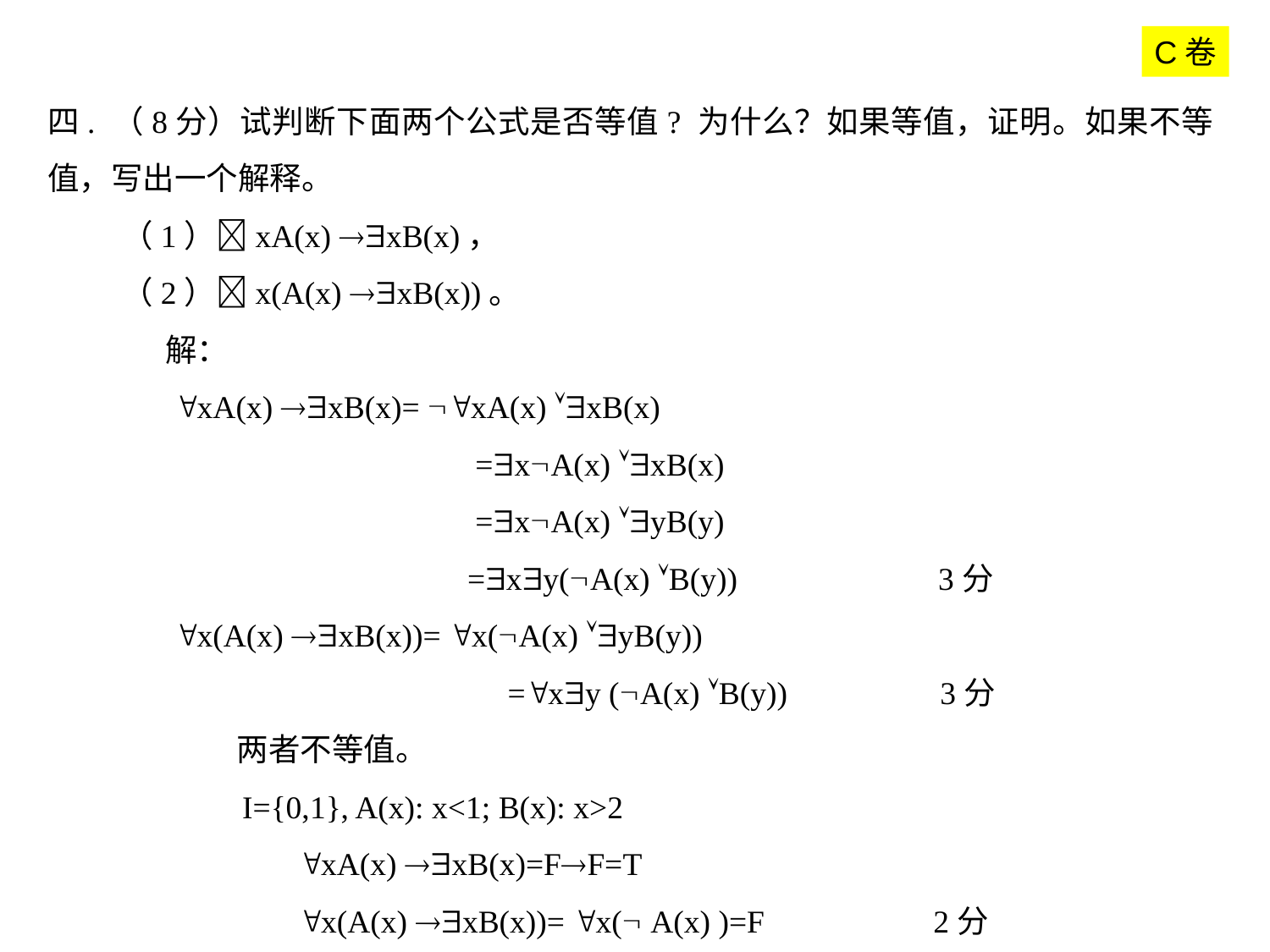

C卷
四. （8分）试判断下面两个公式是否等值? 为什么？如果等值，证明。如果不等值，写出一个解释。
（1）∀xA(x) →∃xB(x)，
（2）∀x(A(x) →∃xB(x))。
     解：
	∀xA(x) →∃xB(x)= ¬∀xA(x) ∨∃xB(x)
                                            =∃x¬A(x) ∨∃xB(x)
                                            =∃x¬A(x) ∨∃yB(y)
                                           =∃x∃y(¬A(x) ∨B(y))                         3分
     	∀x(A(x) →∃xB(x))= ∀x(¬A(x) ∨∃yB(y))
                                                =∀x∃y (¬A(x) ∨B(y))                   3分
               两者不等值。
               I={0,1}, A(x): x<1; B(x): x>2
                      ∀xA(x) →∃xB(x)=F→F=T
                      ∀x(A(x) →∃xB(x))= ∀x(¬ A(x) )=F                     2分